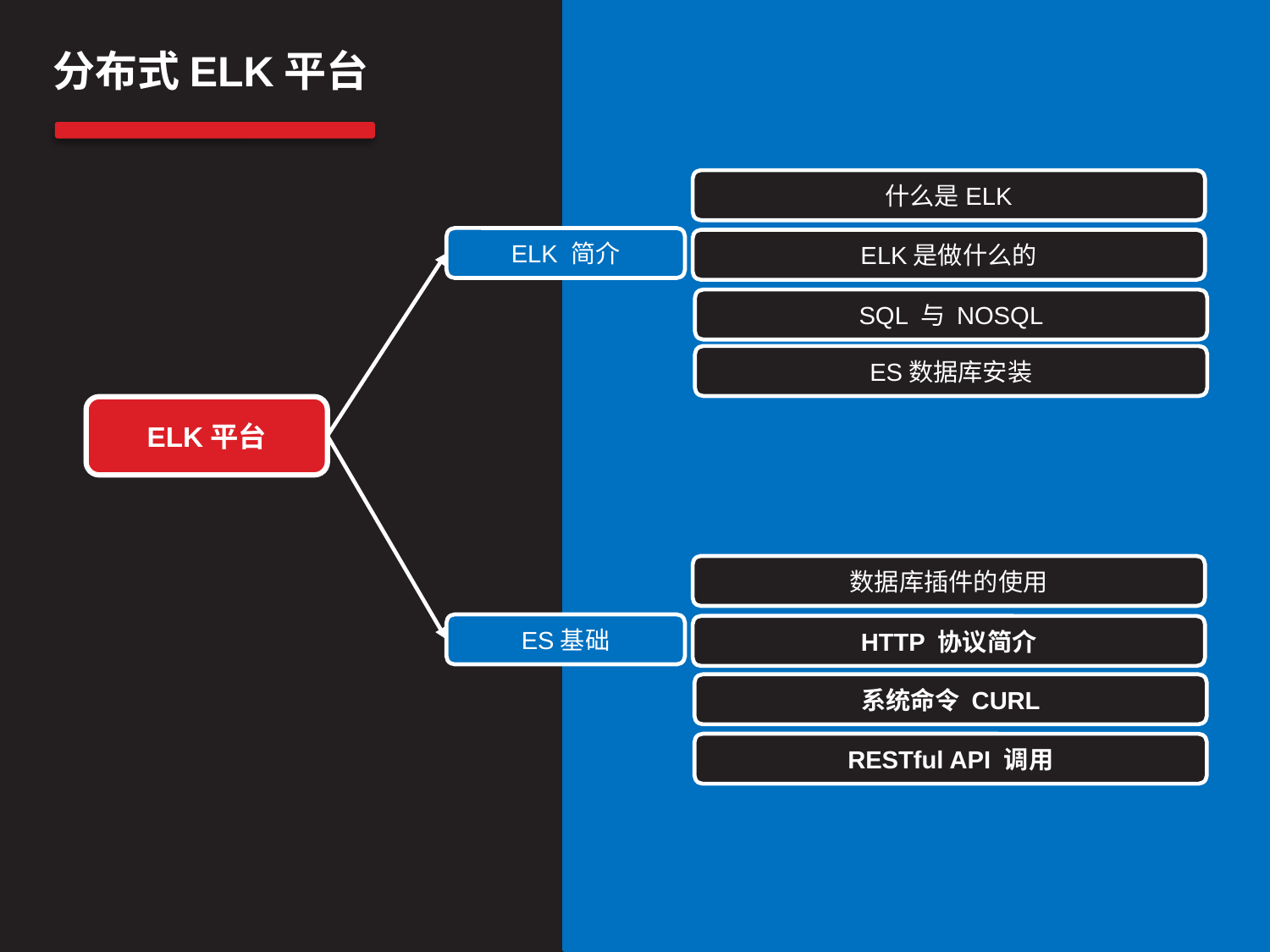

分布式ELK平台

什么是ELK
ELK 简介
ELK是做什么的
SQL 与 NOSQL
ES数据库安装
ELK平台
数据库插件的使用
ES基础
HTTP 协议简介
系统命令 CURL
RESTful API 调用